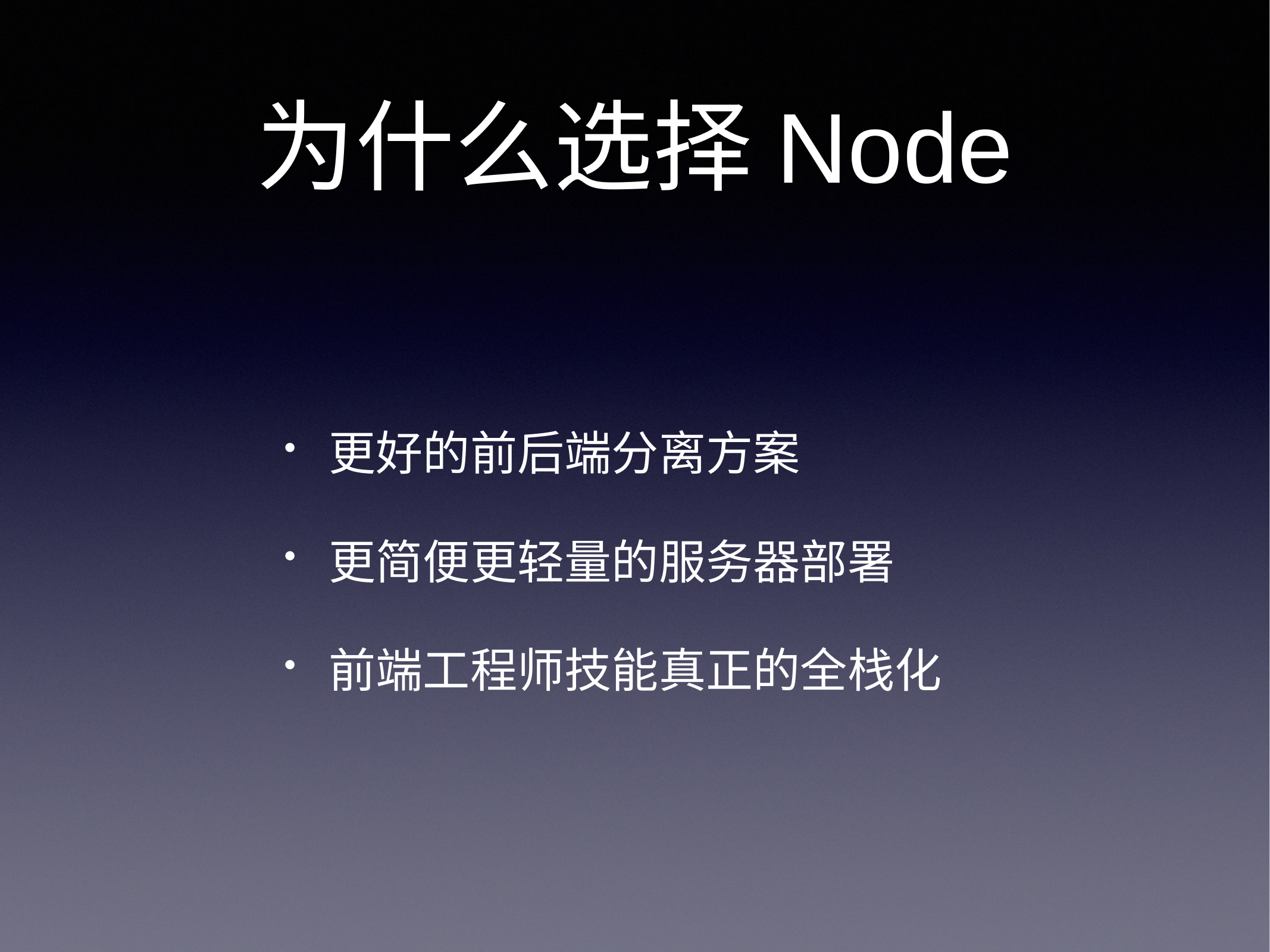

# 为什么选择Node
更好的前后端分离方案
更简便更轻量的服务器部署
前端工程师技能真正的全栈化